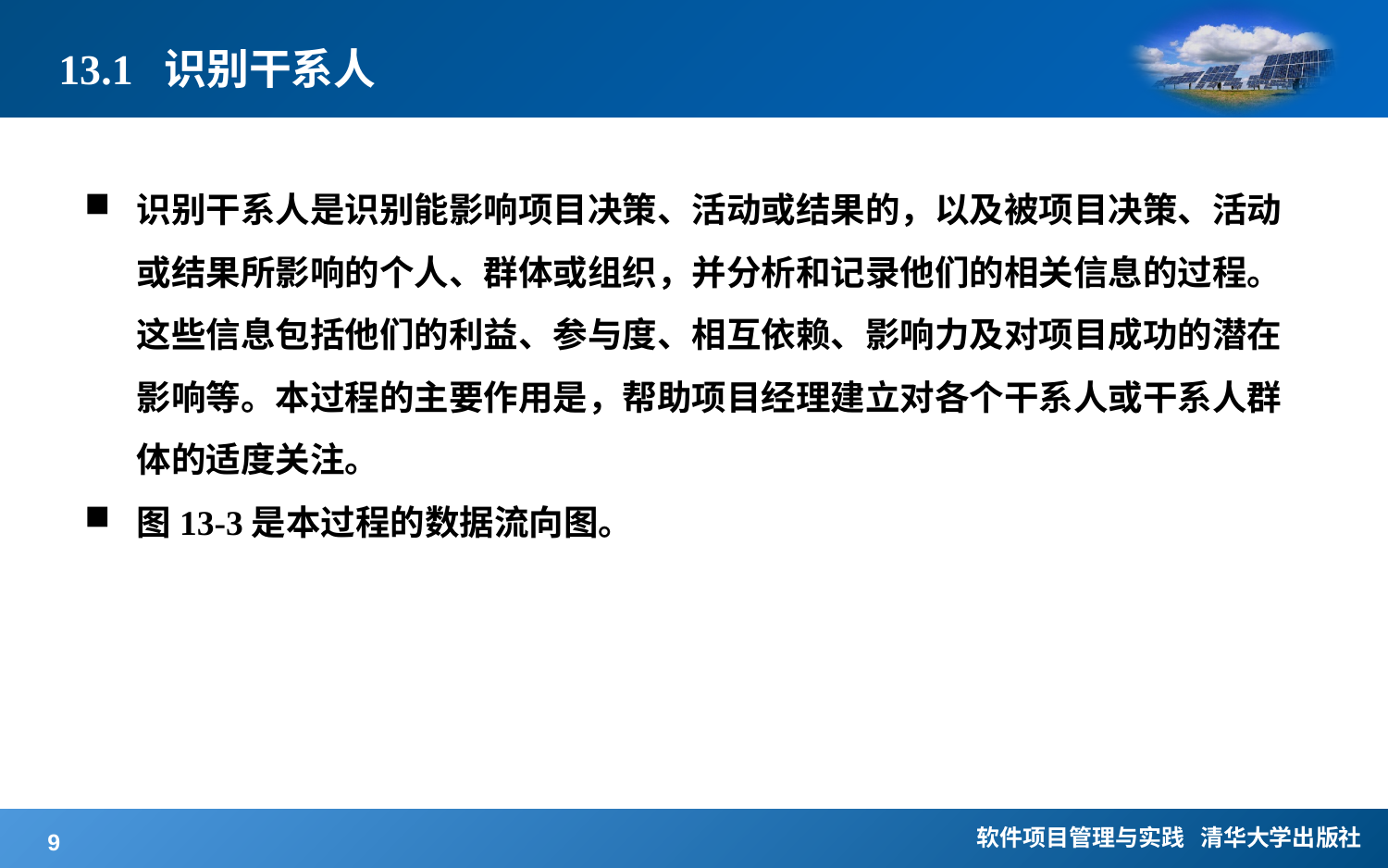

# 13.1  识别干系人
识别干系人是识别能影响项目决策、活动或结果的，以及被项目决策、活动或结果所影响的个人、群体或组织，并分析和记录他们的相关信息的过程。这些信息包括他们的利益、参与度、相互依赖、影响力及对项目成功的潜在影响等。本过程的主要作用是，帮助项目经理建立对各个干系人或干系人群体的适度关注。
图13-3是本过程的数据流向图。